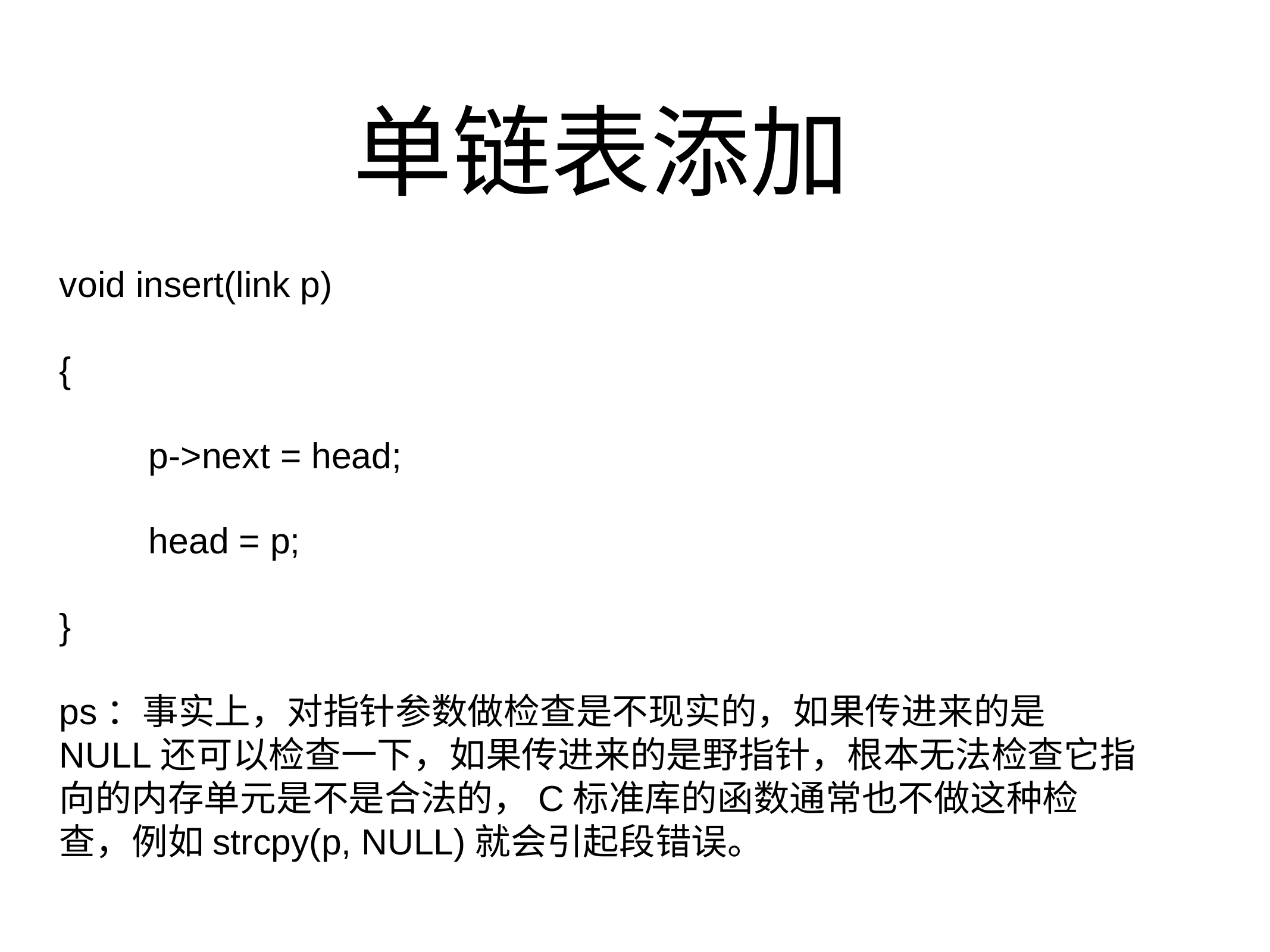

# 单链表添加
void insert(link p)
{
	p->next = head;
	head = p;
}
ps：事实上，对指针参数做检查是不现实的，如果传进来的是NULL还可以检查一下，如果传进来的是野指针，根本无法检查它指向的内存单元是不是合法的，C标准库的函数通常也不做这种检查，例如strcpy(p, NULL)就会引起段错误。